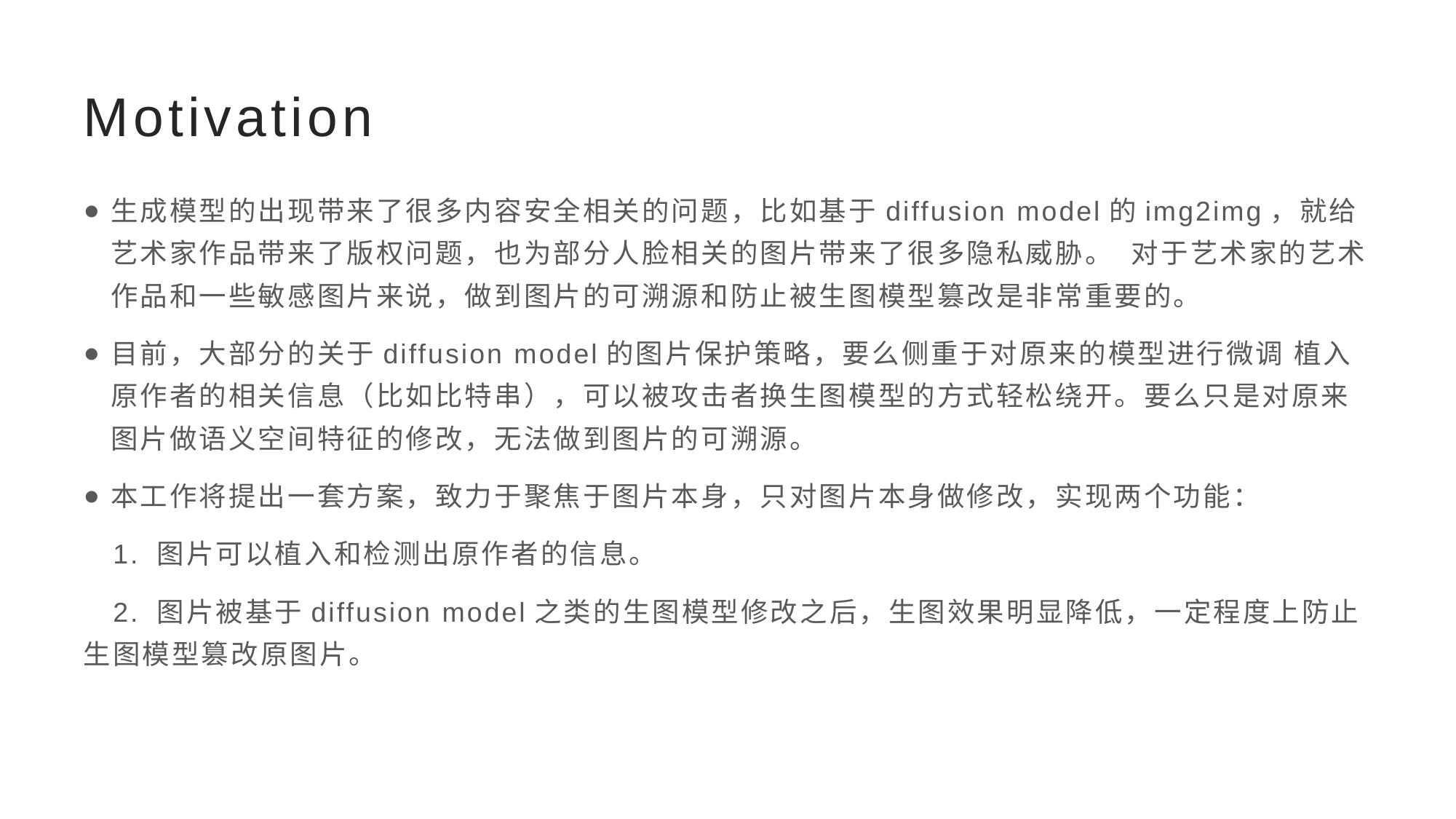

# Motivation
生成模型的出现带来了很多内容安全相关的问题，比如基于diffusion model的img2img，就给艺术家作品带来了版权问题，也为部分人脸相关的图片带来了很多隐私威胁。  对于艺术家的艺术作品和一些敏感图片来说，做到图片的可溯源和防止被生图模型篡改是非常重要的。
目前，大部分的关于diffusion model的图片保护策略，要么侧重于对原来的模型进行微调 植入原作者的相关信息（比如比特串），可以被攻击者换生图模型的方式轻松绕开。要么只是对原来图片做语义空间特征的修改，无法做到图片的可溯源。
本工作将提出一套方案，致力于聚焦于图片本身，只对图片本身做修改，实现两个功能：
   1. 图片可以植入和检测出原作者的信息。
   2. 图片被基于diffusion model之类的生图模型修改之后，生图效果明显降低，一定程度上防止生图模型篡改原图片。